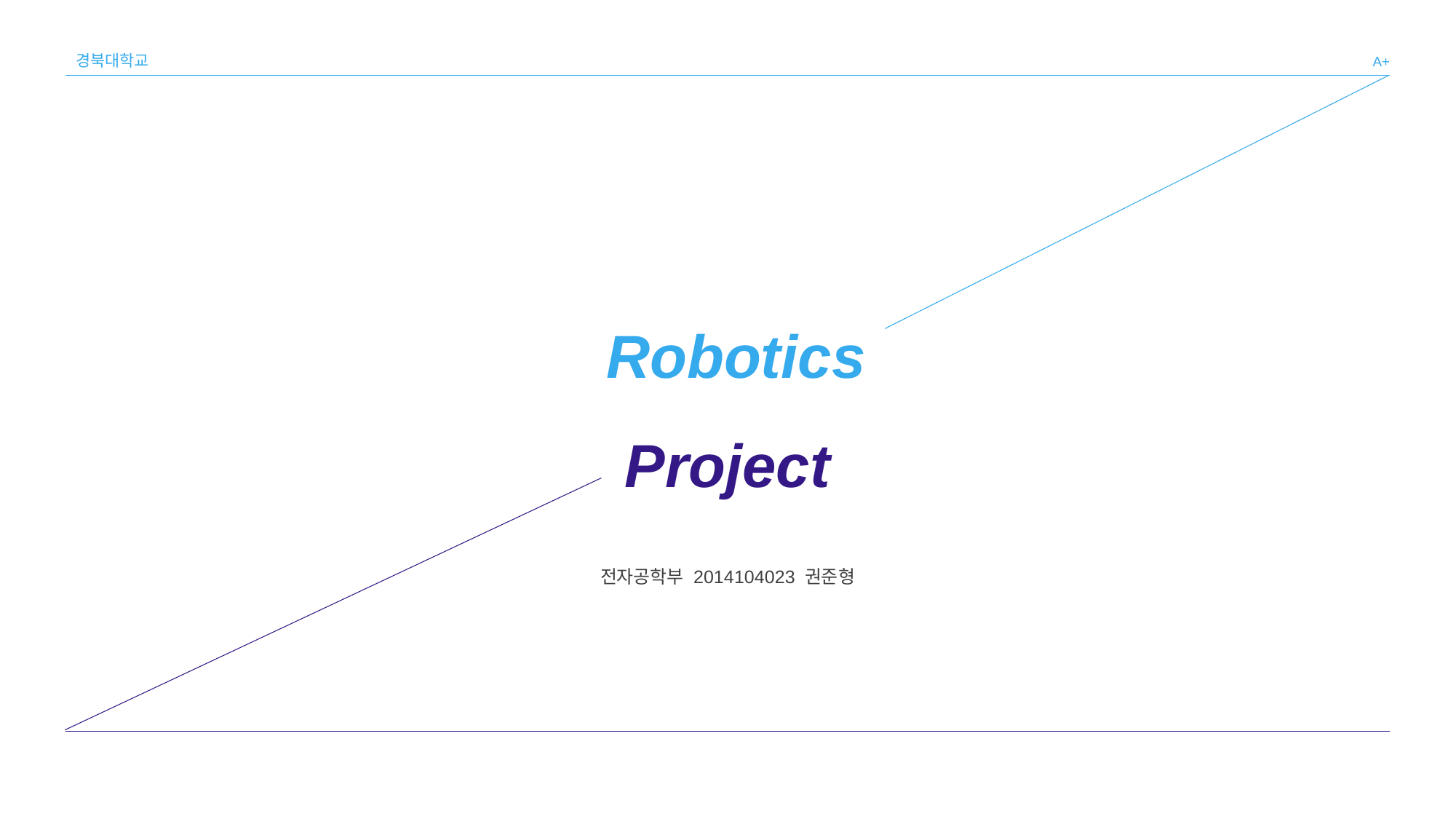

| 경북대학교 | A+ |
| --- | --- |
 Robotics
Project

전자공학부 2014104023 권준형
|  |
| --- |